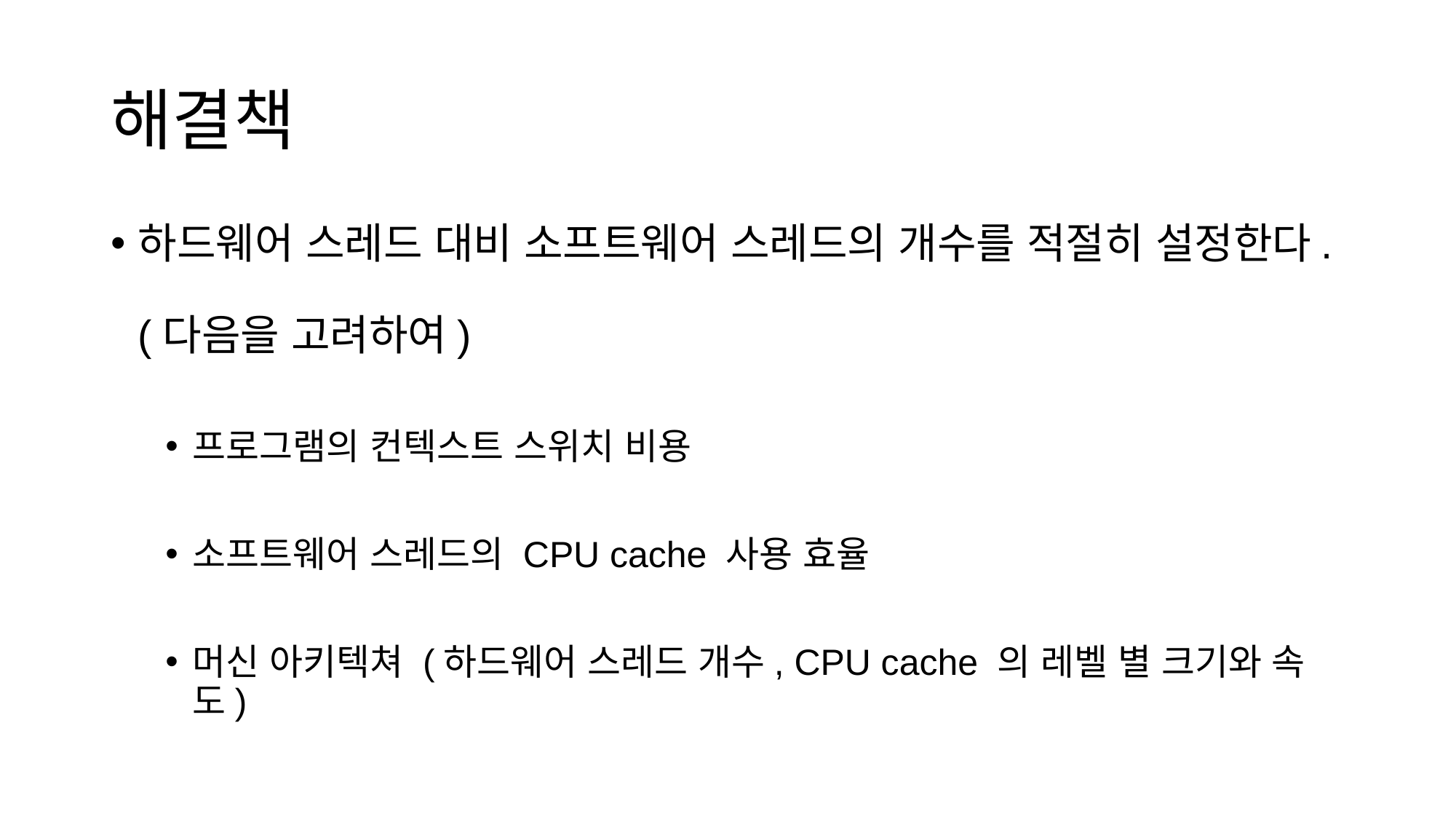

# 해결책
하드웨어 스레드 대비 소프트웨어 스레드의 개수를 적절히 설정한다.
(다음을 고려하여)

프로그램의 컨텍스트 스위치 비용

소프트웨어 스레드의 CPU cache 사용 효율

머신 아키텍쳐 (하드웨어 스레드 개수, CPU cache 의 레벨 별 크기와 속도)

당신의 oversubscription 솔루션은
다른 머신에서는 잘 동작하지 않을 수도 있다.